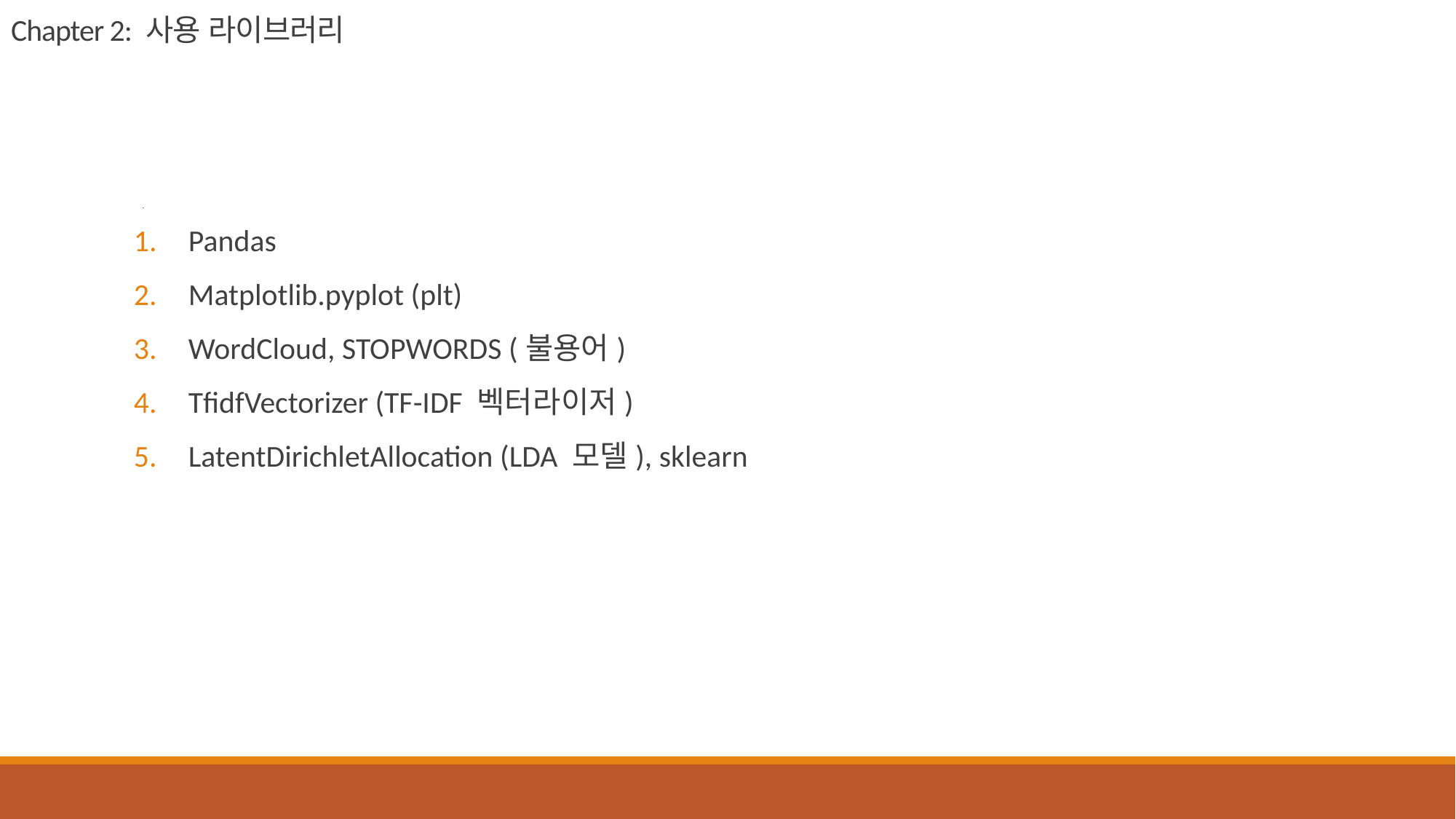

# Chapter 2: 사용 라이브러리

Pandas
Matplotlib.pyplot (plt)
WordCloud, STOPWORDS (불용어)
TfidfVectorizer (TF-IDF 벡터라이저)
LatentDirichletAllocation (LDA 모델), sklearn